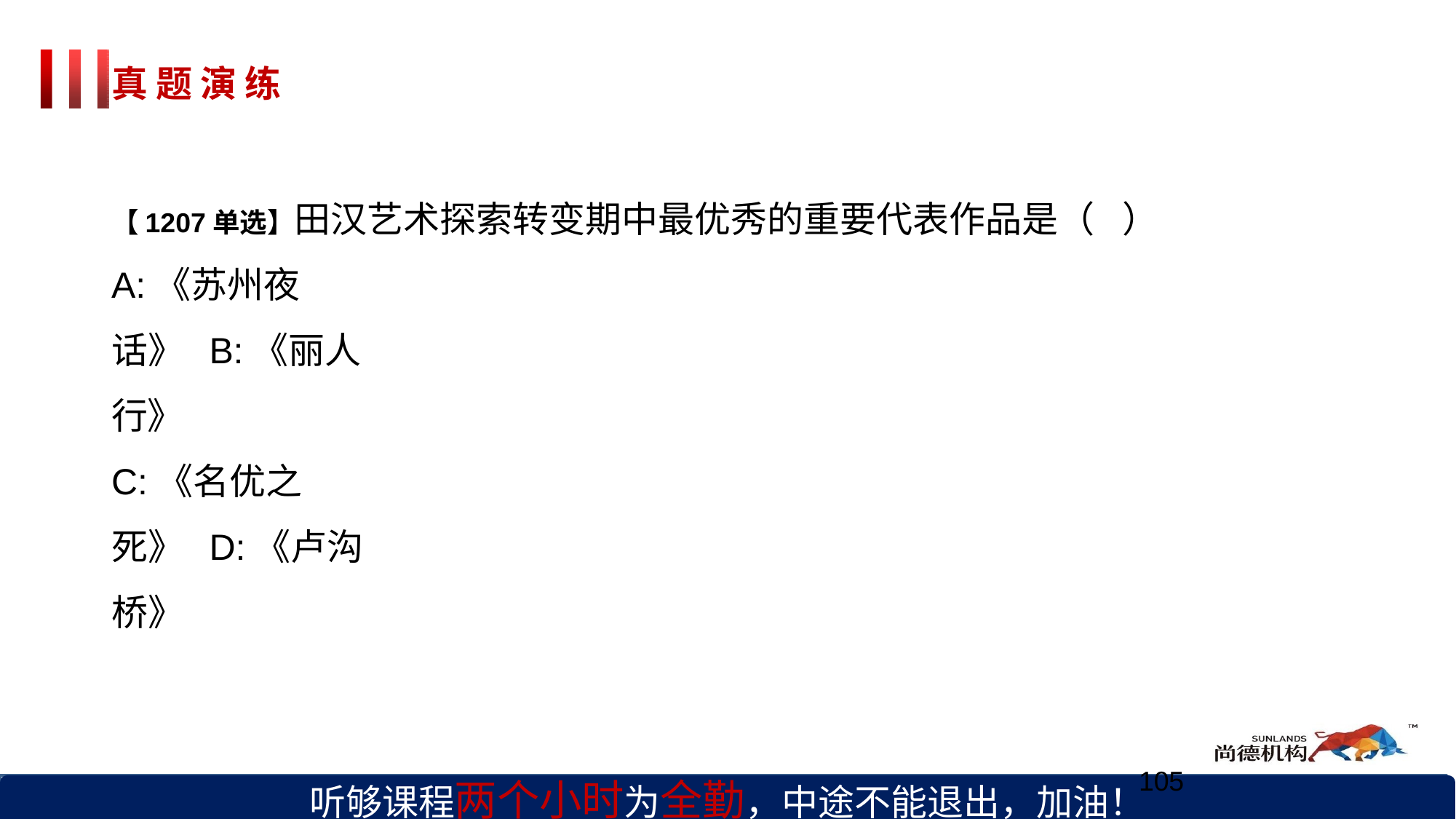

真 题 演 练

【1207单选】田汉艺术探索转变期中最优秀的重要代表作品是（	）
A:《苏州夜话》  B:《丽人行》
C:《名优之死》  D:《卢沟桥》

听够课程两个小时为全勤，中途不能退出，加油！
105